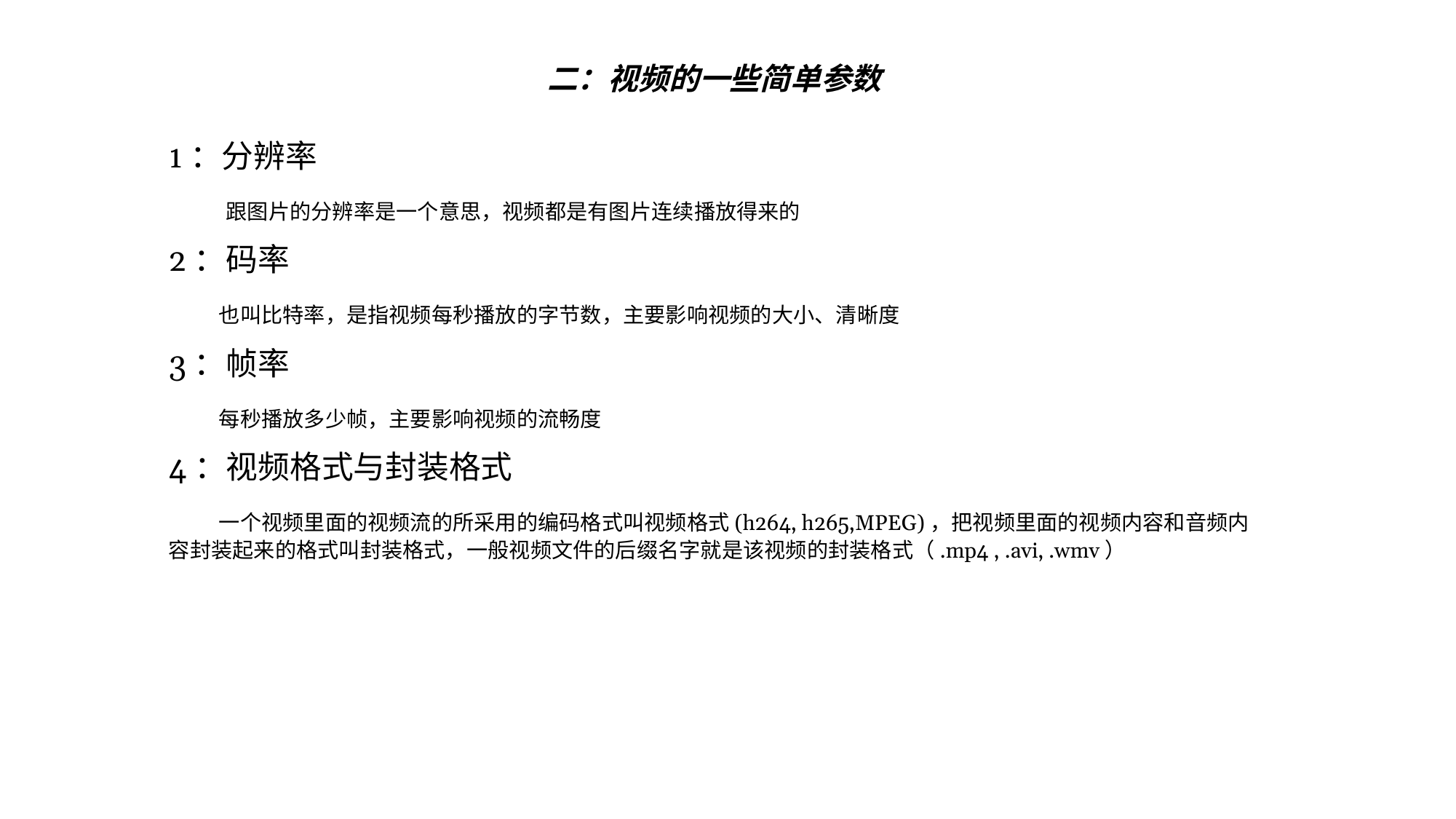

# 二：视频的一些简单参数
1：分辨率
       跟图片的分辨率是一个意思，视频都是有图片连续播放得来的
2：码率
      也叫比特率，是指视频每秒播放的字节数，主要影响视频的大小、清晰度
3：帧率
      每秒播放多少帧，主要影响视频的流畅度
4：视频格式与封装格式
      一个视频里面的视频流的所采用的编码格式叫视频格式(h264, h265,MPEG)，把视频里面的视频内容和音频内容封装起来的格式叫封装格式，一般视频文件的后缀名字就是该视频的封装格式（.mp4 , .avi, .wmv）